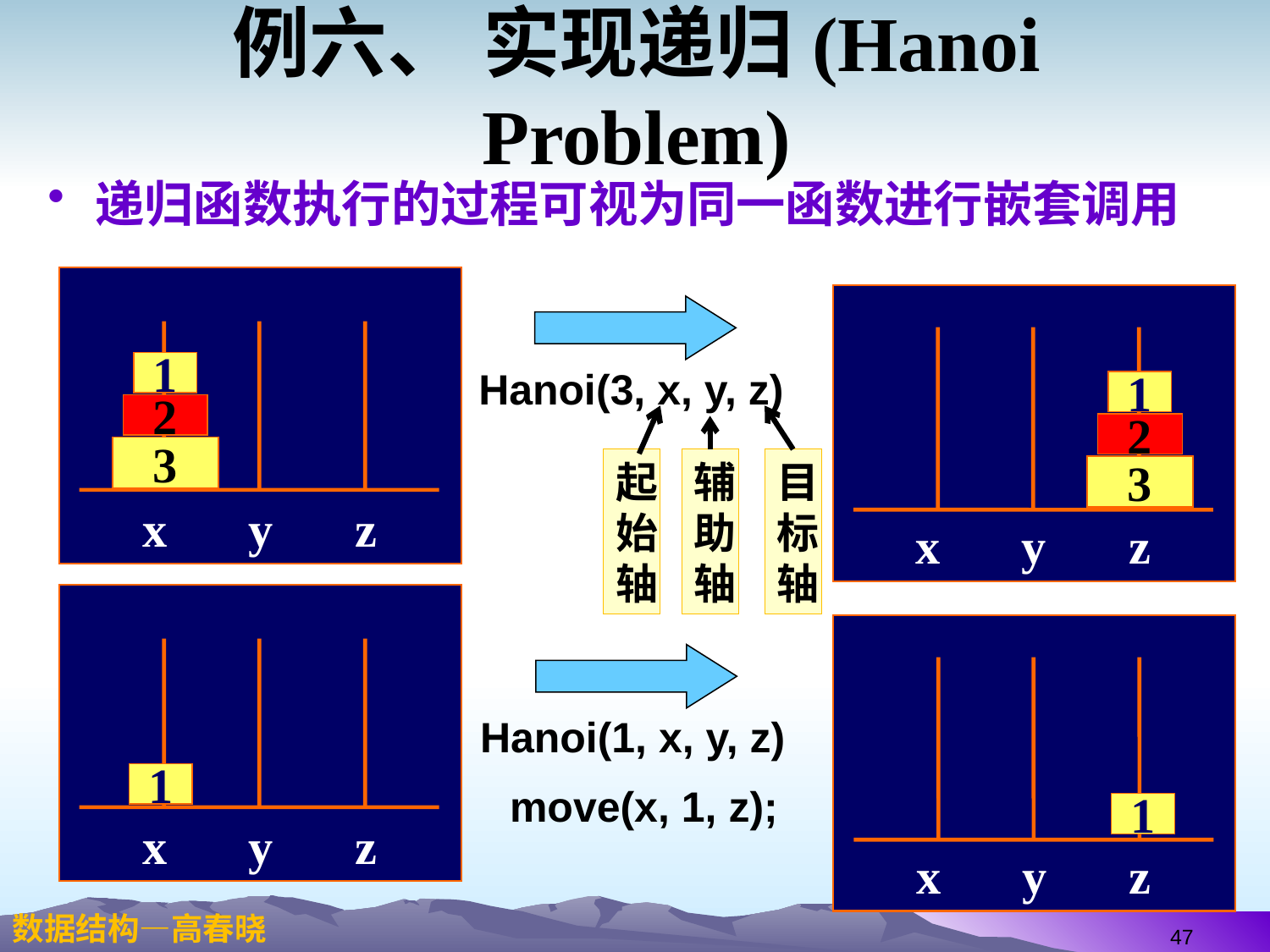

# 例六、 实现递归(Hanoi Problem)
递归函数执行的过程可视为同一函数进行嵌套调用

1
2
3
x
y
z

1
2
3
x
y
z

Hanoi(3, x, y, z)
起始轴
辅助轴
目标轴

1
x
y
z

1
x
y
z

Hanoi(1, x, y, z)
move(x, 1, z);
47